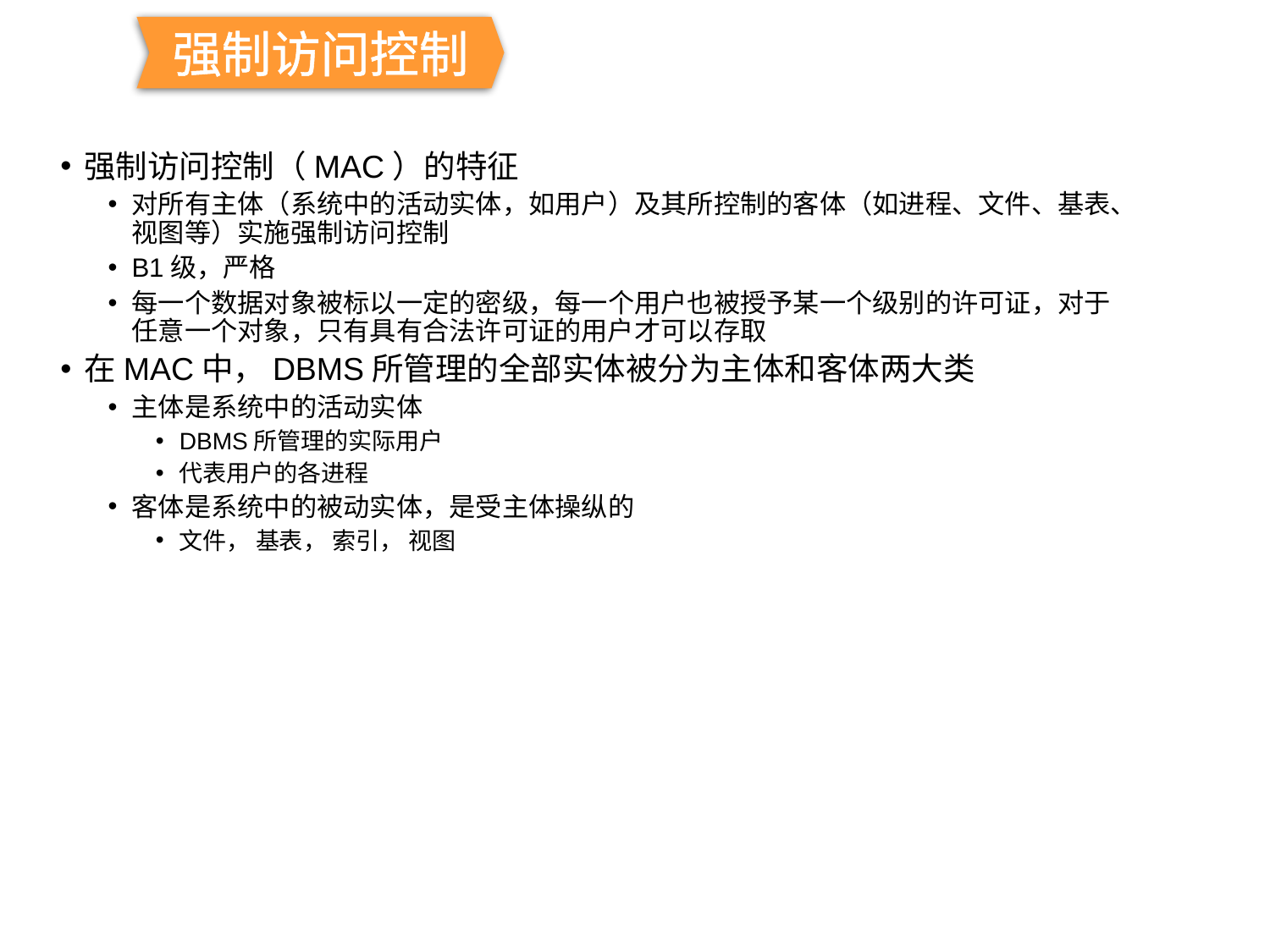

强制访问控制

强制访问控制（MAC）的特征
对所有主体（系统中的活动实体，如用户）及其所控制的客体（如进程、文件、基表、视图等）实施强制访问控制
B1级，严格
每一个数据对象被标以一定的密级，每一个用户也被授予某一个级别的许可证，对于任意一个对象，只有具有合法许可证的用户才可以存取
在MAC中，DBMS所管理的全部实体被分为主体和客体两大类
主体是系统中的活动实体
DBMS所管理的实际用户
代表用户的各进程
客体是系统中的被动实体，是受主体操纵的
文件， 基表， 索引， 视图